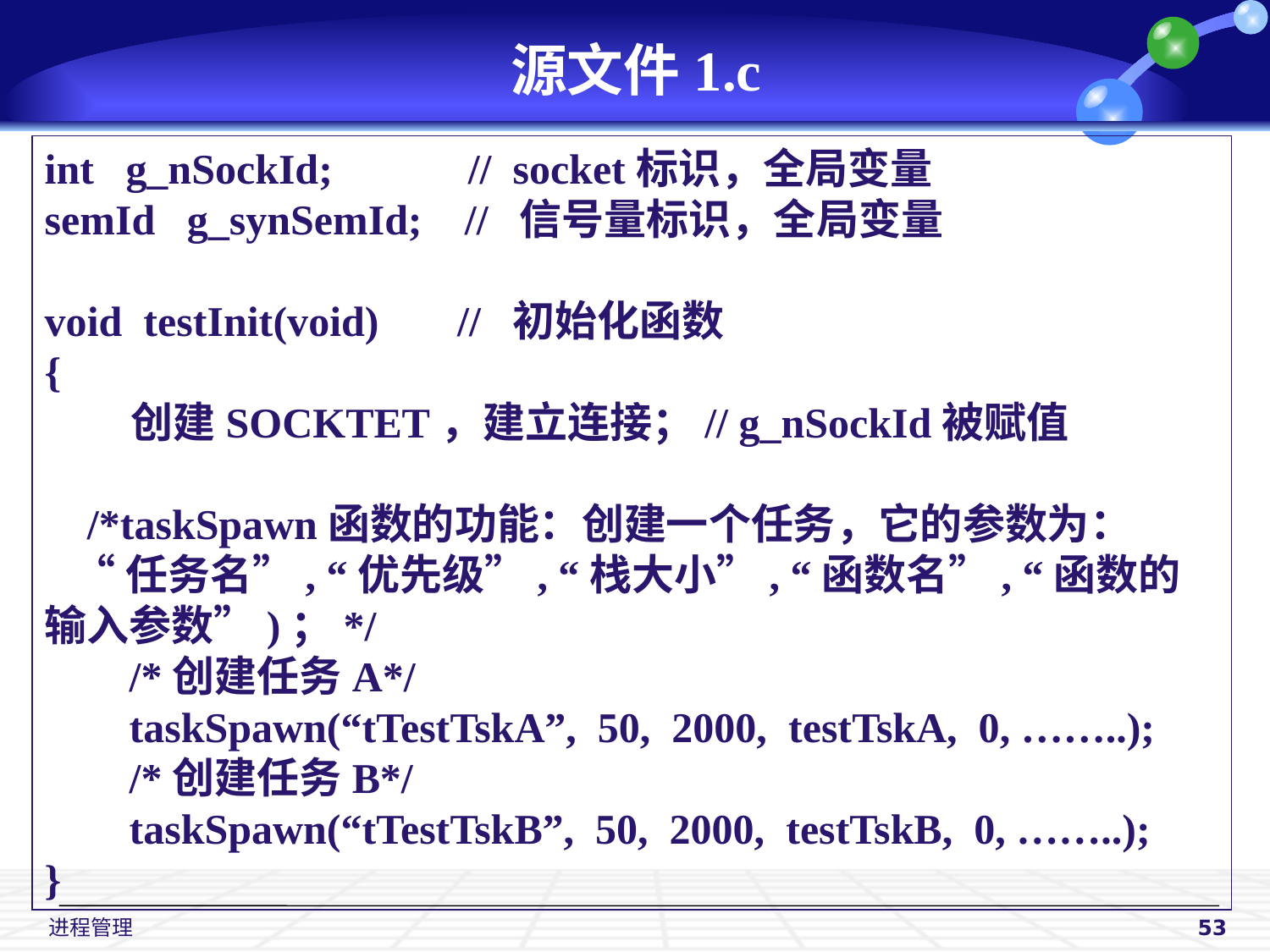

源文件1.c
int   g_nSockId;	    //  socket标识，全局变量
semId   g_synSemId;    //  信号量标识，全局变量

void  testInit(void)	   //  初始化函数
{
        创建SOCKTET，建立连接；// g_nSockId被赋值

    /*taskSpawn函数的功能：创建一个任务，它的参数为：
   “任务名”, “优先级”, “栈大小”, “函数名”, “函数的输入参数”)；*/
        /*创建任务A*/
        taskSpawn(“tTestTskA”,  50,  2000,  testTskA,  0, ……..);
        /*创建任务B*/
        taskSpawn(“tTestTskB”,  50,  2000,  testTskB,  0, ……..);
}
   进程管理
53